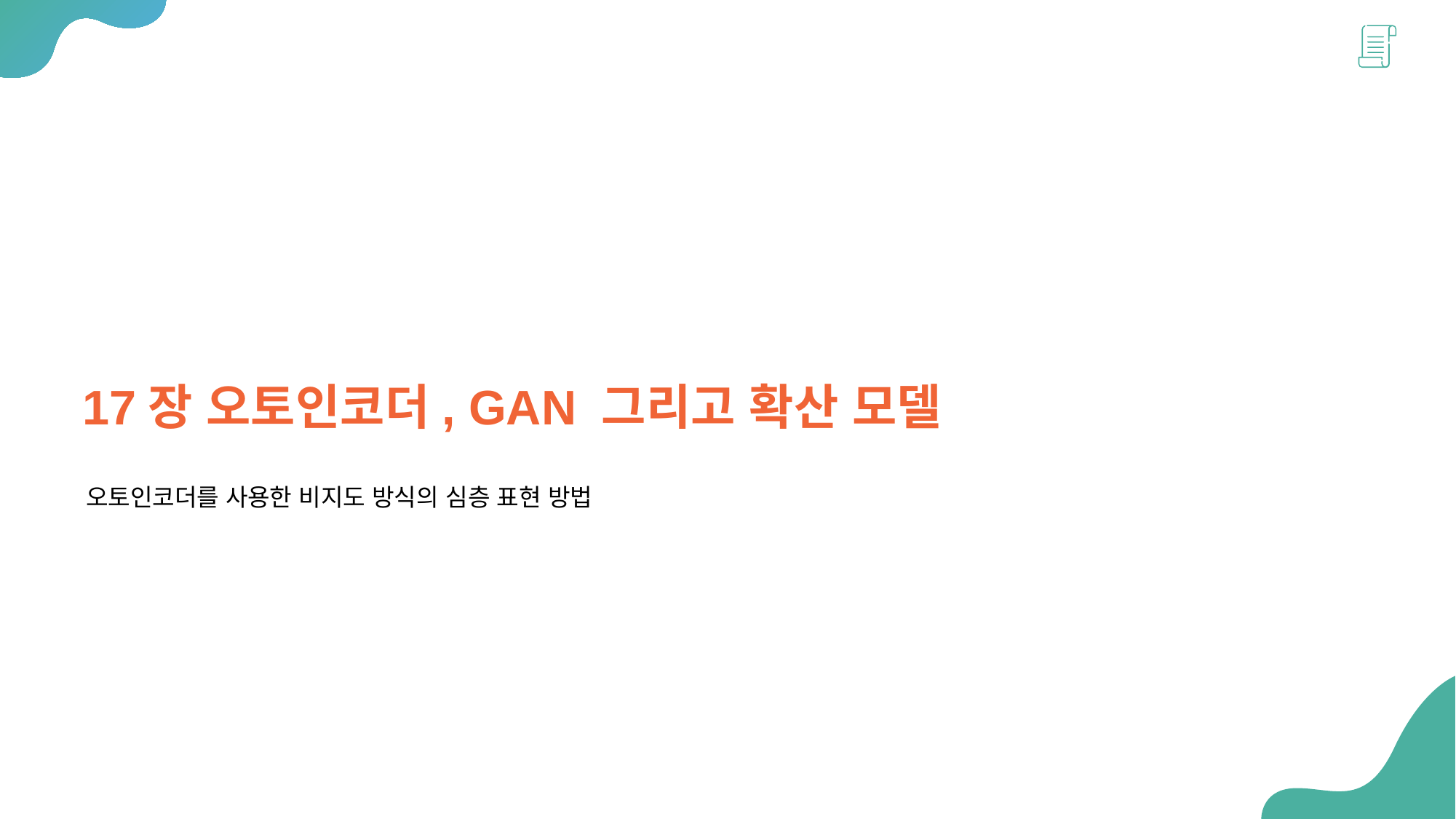

17장 오토인코더, GAN 그리고 확산 모델
오토인코더를 사용한 비지도 방식의 심층 표현 방법